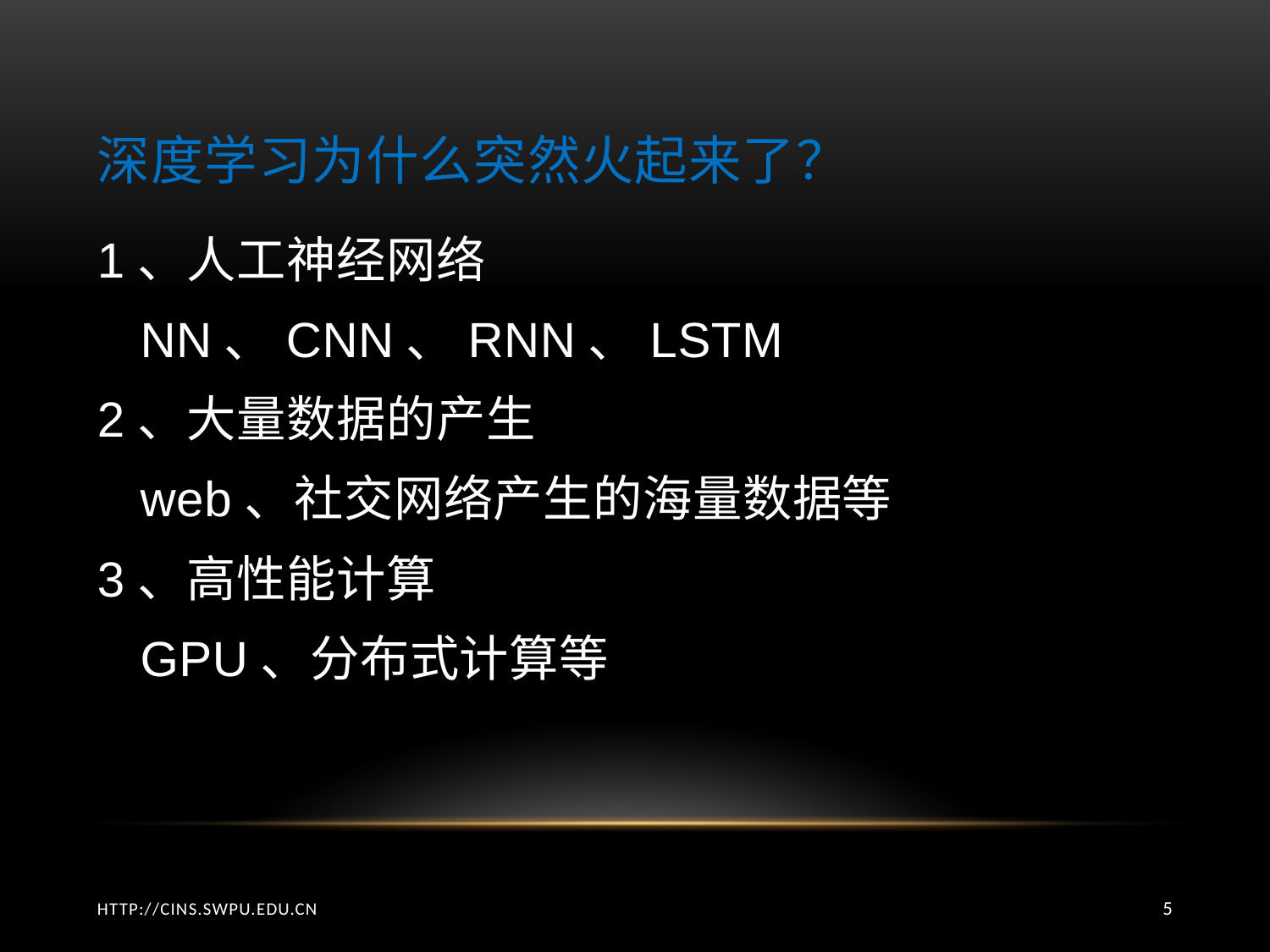

# 深度学习为什么突然火起来了？
1、人工神经网络
   NN、CNN、RNN、LSTM
2、大量数据的产生
   web、社交网络产生的海量数据等
3、高性能计算
   GPU、分布式计算等

http://cins.swpu.edu.cn
5